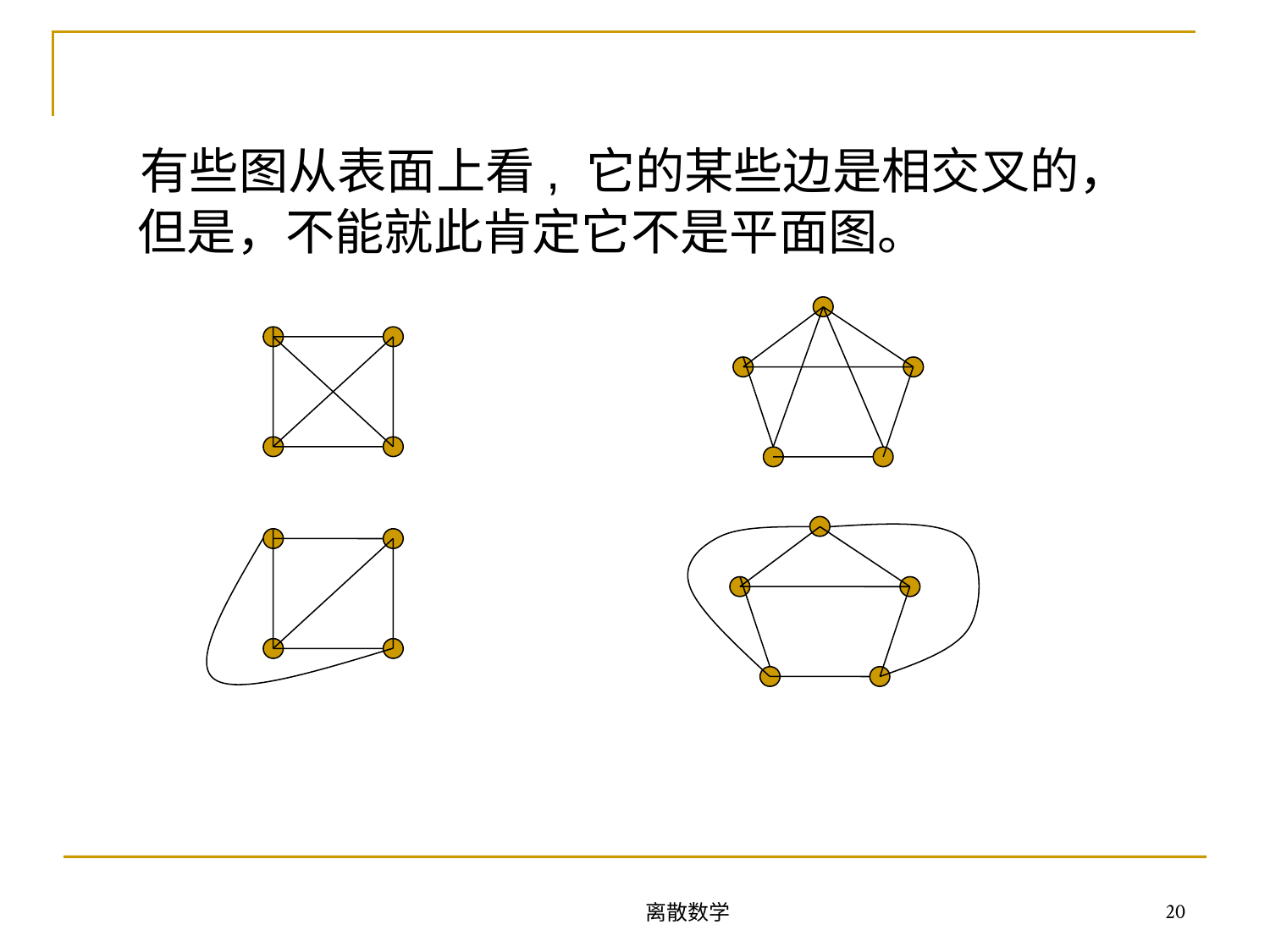

有些图从表面上看, 它的某些边是相交叉的，但是，不能就此肯定它不是平面图。

离散数学
20